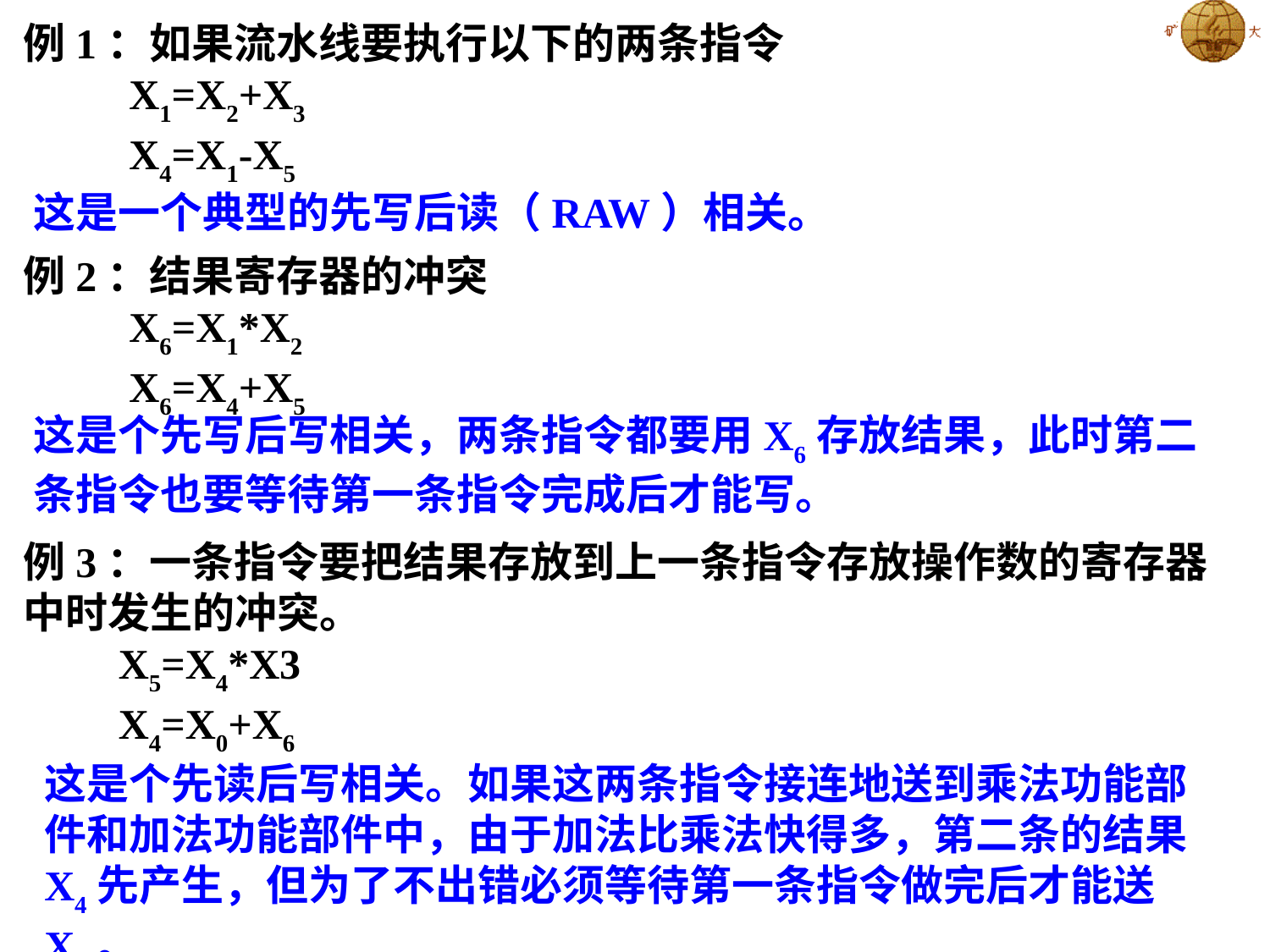

例1：如果流水线要执行以下的两条指令
          X1=X2+X3
          X4=X1-X5
这是一个典型的先写后读（RAW）相关。
例2：结果寄存器的冲突
          X6=X1*X2
          X6=X4+X5
这是个先写后写相关，两条指令都要用X6存放结果，此时第二条指令也要等待第一条指令完成后才能写。
例3：一条指令要把结果存放到上一条指令存放操作数的寄存器中时发生的冲突。
         X5=X4*X3
         X4=X0+X6
这是个先读后写相关。如果这两条指令接连地送到乘法功能部件和加法功能部件中，由于加法比乘法快得多，第二条的结果X4先产生，但为了不出错必须等待第一条指令做完后才能送X4。